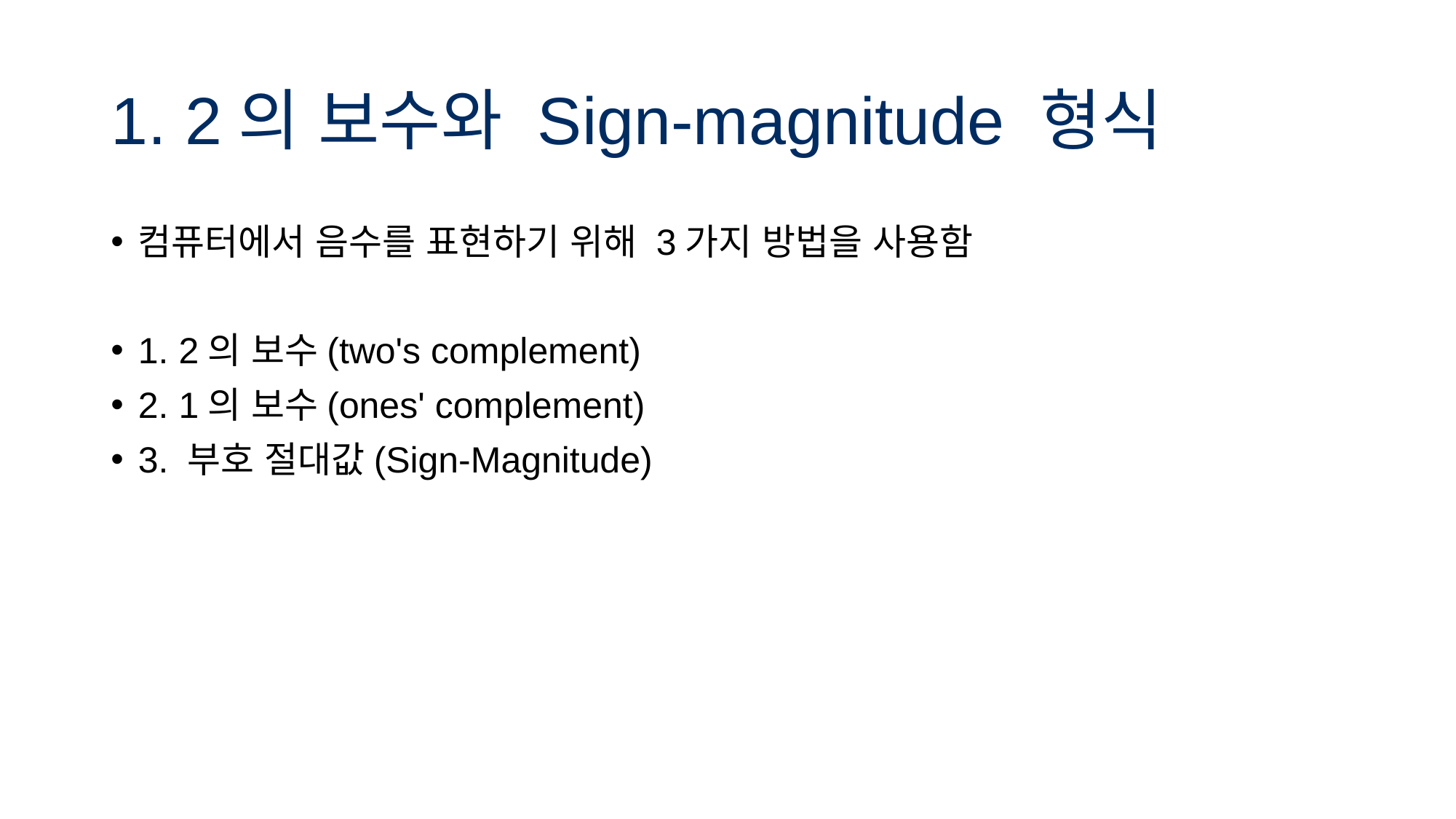

# 1. 2의 보수와 Sign-magnitude 형식
컴퓨터에서 음수를 표현하기 위해 3가지 방법을 사용함

1. 2의 보수(two's complement)
2. 1의 보수(ones' complement)
3. 부호 절대값(Sign-Magnitude)